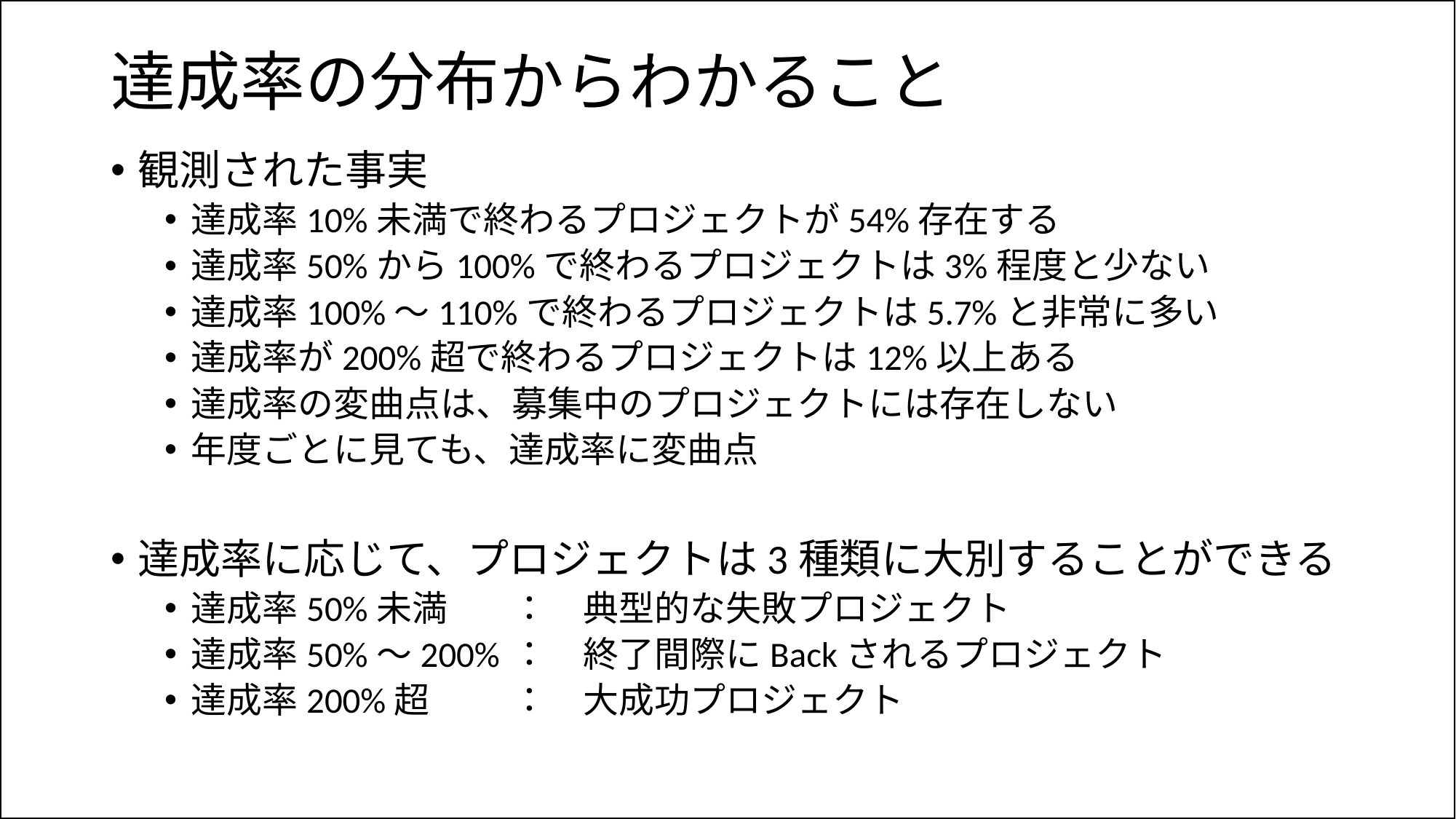

# 達成率の分布からわかること
観測された事実
達成率10%未満で終わるプロジェクトが54%存在する
達成率50%から100%で終わるプロジェクトは3%程度と少ない
達成率100%～110%で終わるプロジェクトは5.7%と非常に多い
達成率が200%超で終わるプロジェクトは12%以上ある
達成率の変曲点は、募集中のプロジェクトには存在しない
年度ごとに見ても、達成率に変曲点

達成率に応じて、プロジェクトは3種類に大別することができる
達成率50%未満		：　典型的な失敗プロジェクト
達成率50%～200%	：　終了間際にBackされるプロジェクト
達成率200%超		：　大成功プロジェクト